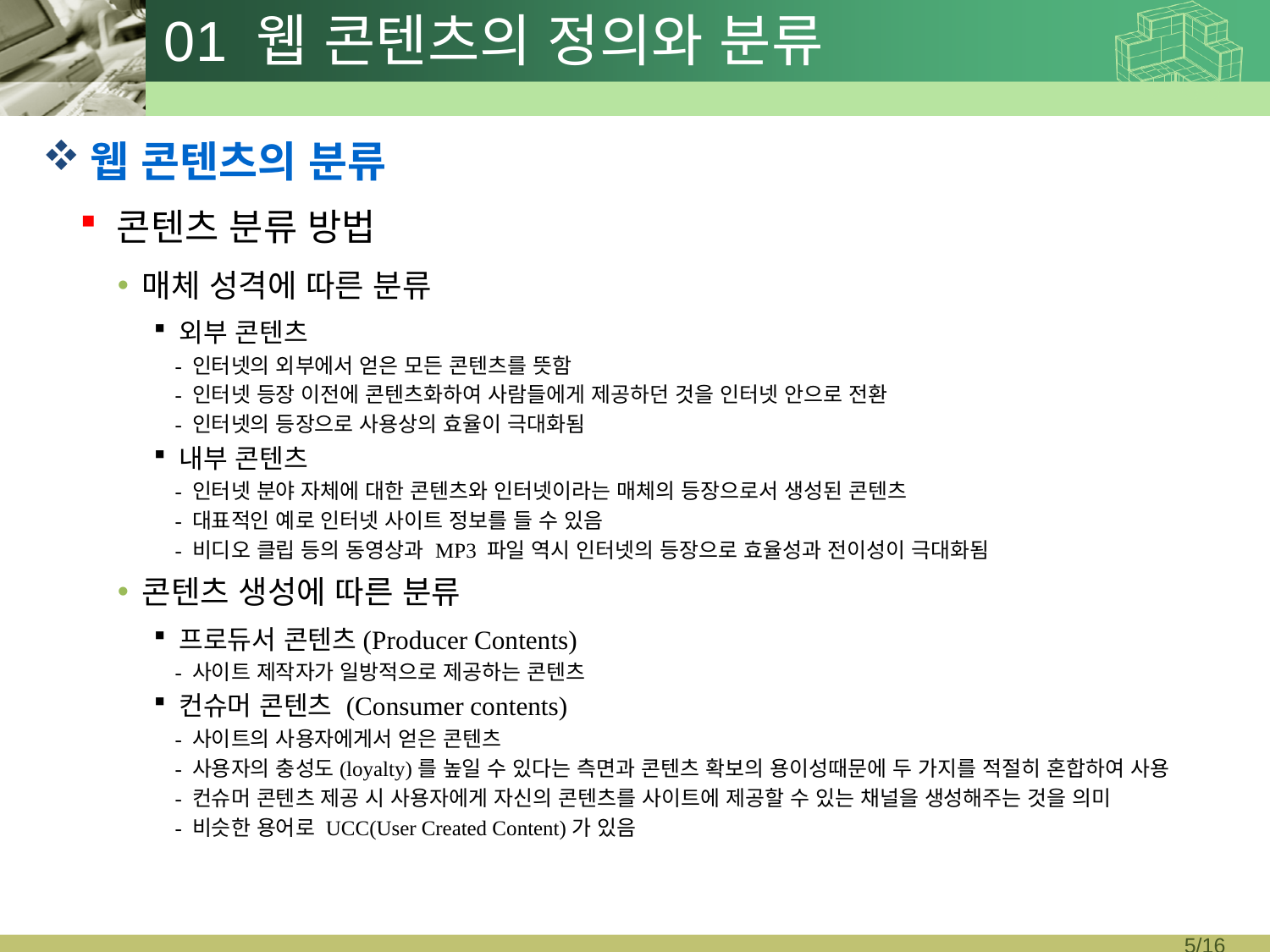

# 01 웹 콘텐츠의 정의와 분류
웹 콘텐츠의 분류
콘텐츠 분류 방법
매체 성격에 따른 분류
외부 콘텐츠
    - 인터넷의 외부에서 얻은 모든 콘텐츠를 뜻함
    - 인터넷 등장 이전에 콘텐츠화하여 사람들에게 제공하던 것을 인터넷 안으로 전환
    - 인터넷의 등장으로 사용상의 효율이 극대화됨
내부 콘텐츠
    - 인터넷 분야 자체에 대한 콘텐츠와 인터넷이라는 매체의 등장으로서 생성된 콘텐츠
    - 대표적인 예로 인터넷 사이트 정보를 들 수 있음
    - 비디오 클립 등의 동영상과 MP3 파일 역시 인터넷의 등장으로 효율성과 전이성이 극대화됨
콘텐츠 생성에 따른 분류
프로듀서 콘텐츠(Producer Contents)
    - 사이트 제작자가 일방적으로 제공하는 콘텐츠
컨슈머 콘텐츠 (Consumer contents)
    - 사이트의 사용자에게서 얻은 콘텐츠
    - 사용자의 충성도(loyalty)를 높일 수 있다는 측면과 콘텐츠 확보의 용이성때문에 두 가지를 적절히 혼합하여 사용
    - 컨슈머 콘텐츠 제공 시 사용자에게 자신의 콘텐츠를 사이트에 제공할 수 있는 채널을 생성해주는 것을 의미
    - 비슷한 용어로 UCC(User Created Content)가 있음